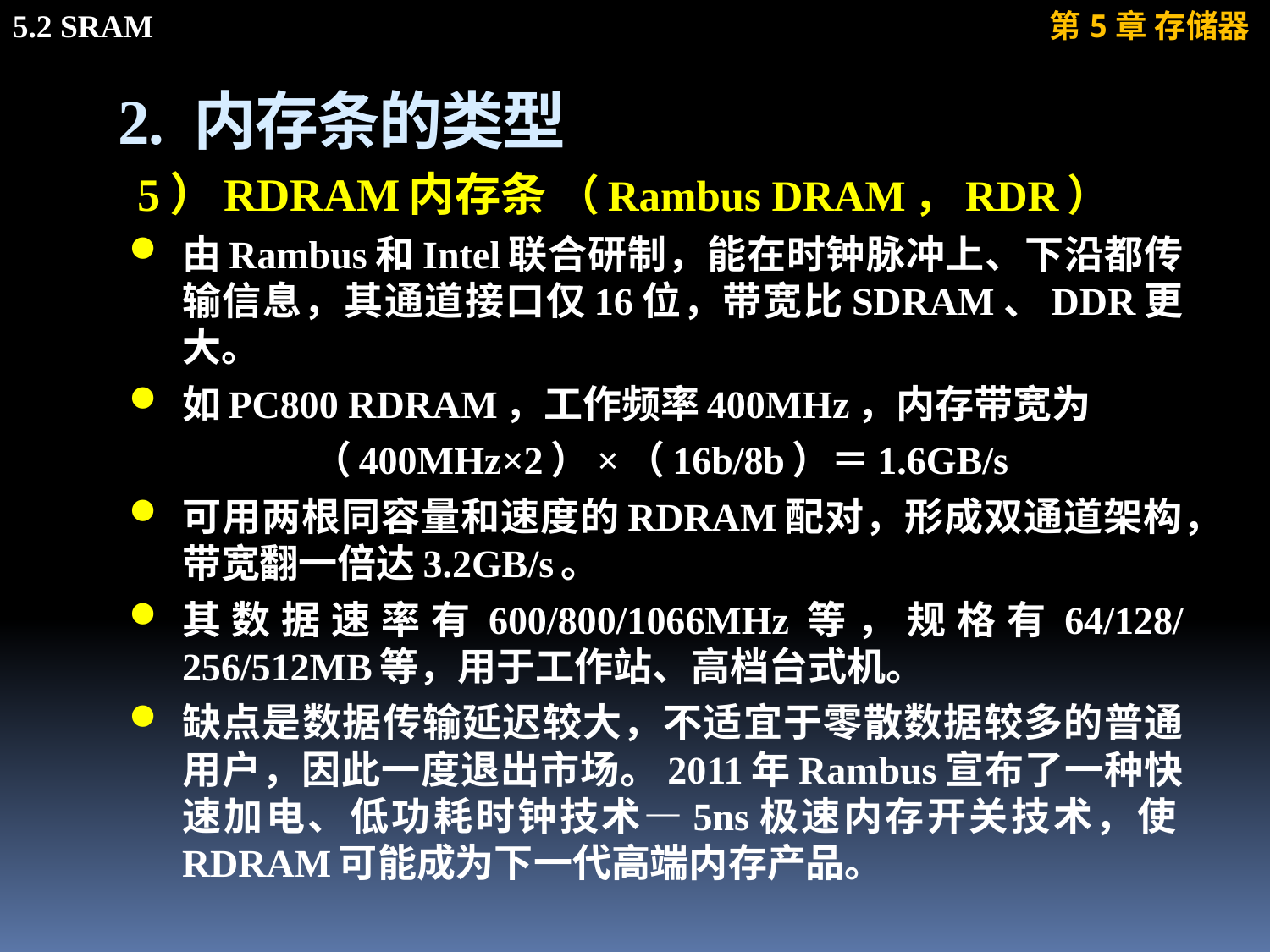

# 2. 内存条的类型
5）RDRAM内存条 （Rambus DRAM，RDR）
由Rambus和Intel联合研制，能在时钟脉冲上、下沿都传输信息，其通道接口仅16位，带宽比SDRAM、DDR更大。
如PC800 RDRAM，工作频率400MHz，内存带宽为
（400MHz×2）×（16b/8b）＝1.6GB/s
可用两根同容量和速度的RDRAM配对，形成双通道架构，带宽翻一倍达3.2GB/s。
其数据速率有600/800/1066MHz等，规格有64/128/ 256/512MB等，用于工作站、高档台式机。
缺点是数据传输延迟较大，不适宜于零散数据较多的普通用户，因此一度退出市场。2011年Rambus宣布了一种快速加电、低功耗时钟技术—5ns极速内存开关技术，使RDRAM可能成为下一代高端内存产品。